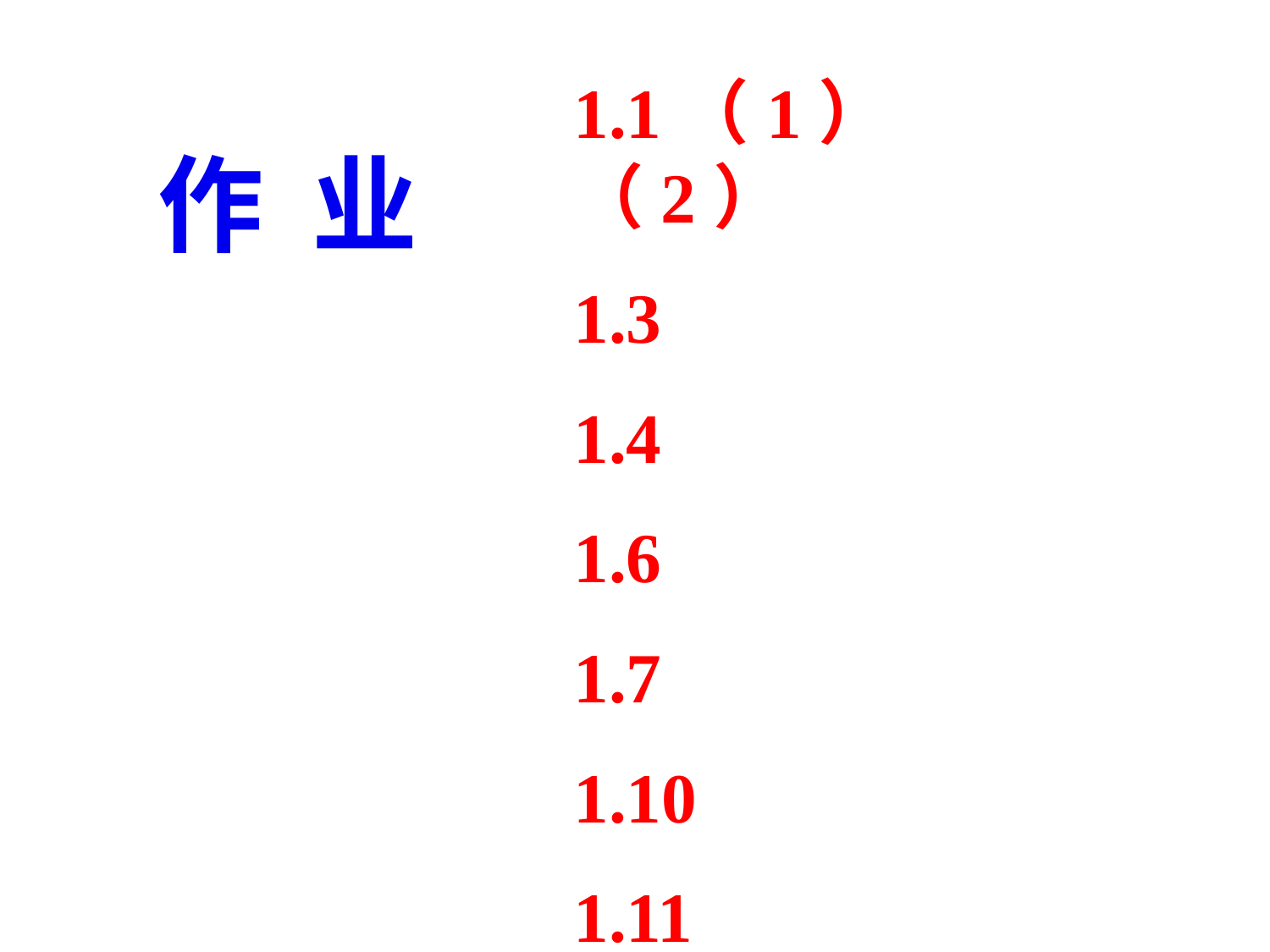

1.1（1）（2）
1.3
1.4
1.6
1.7
1.10
1.11
作  业